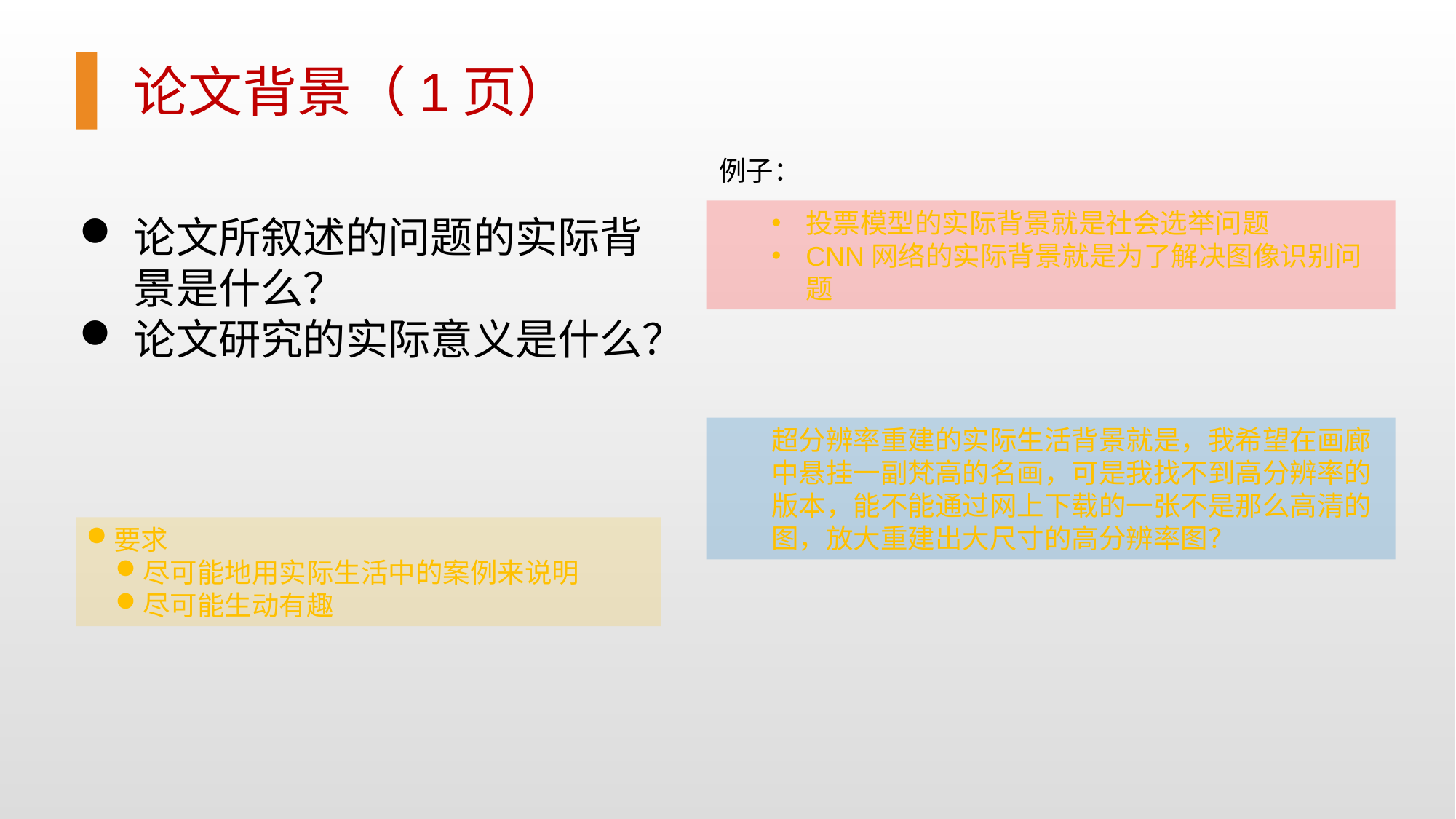

论文背景（1页）
例子：
投票模型的实际背景就是社会选举问题
CNN网络的实际背景就是为了解决图像识别问题
论文所叙述的问题的实际背景是什么？
论文研究的实际意义是什么？
超分辨率重建的实际生活背景就是，我希望在画廊中悬挂一副梵高的名画，可是我找不到高分辨率的版本，能不能通过网上下载的一张不是那么高清的图，放大重建出大尺寸的高分辨率图？
要求
尽可能地用实际生活中的案例来说明
尽可能生动有趣